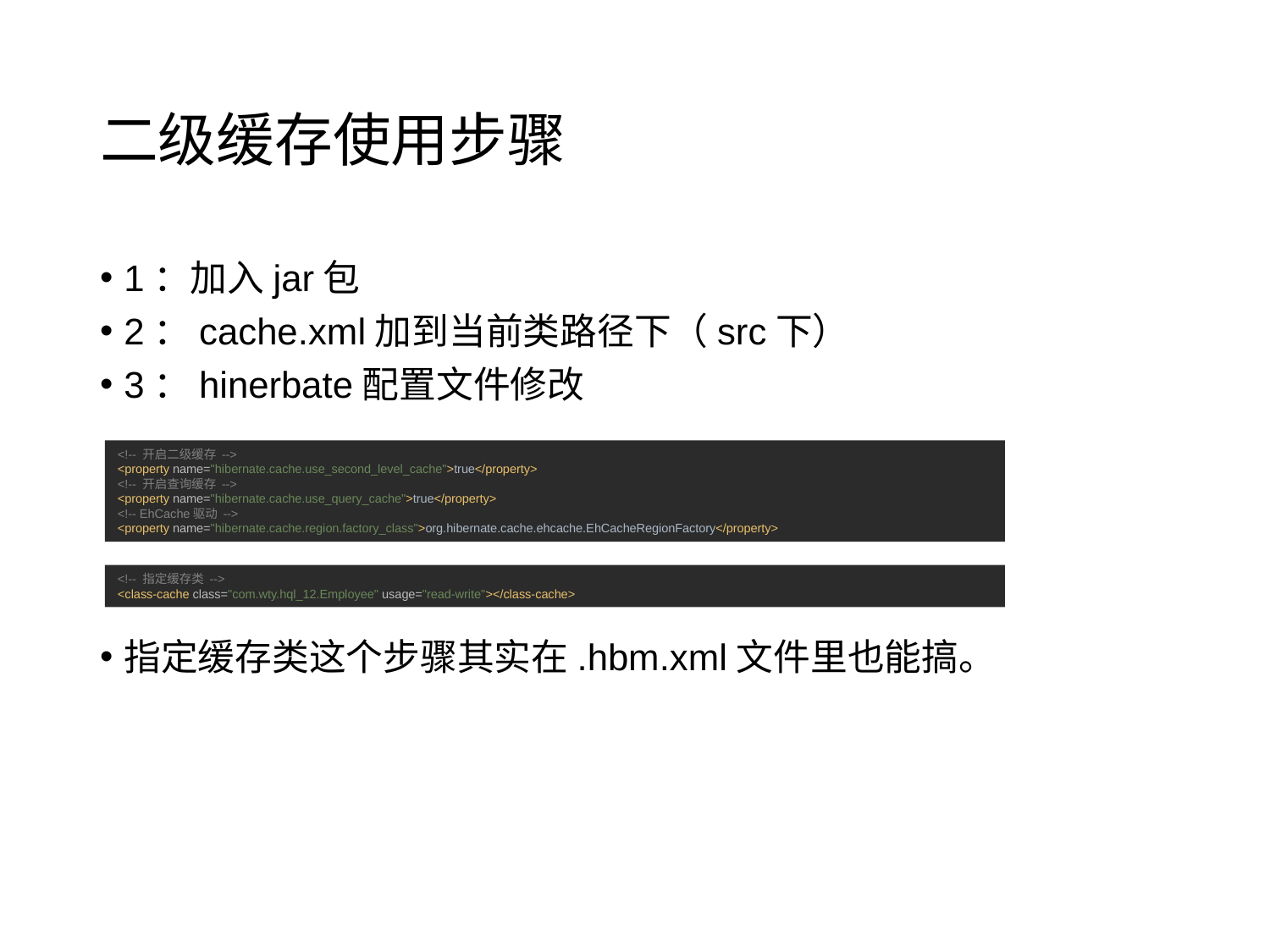

# 二级缓存使用步骤
1：加入jar包
2：cache.xml加到当前类路径下（src下）
3：hinerbate配置文件修改

指定缓存类这个步骤其实在.hbm.xml文件里也能搞。
<!-- 开启二级缓存 -->
<property name="hibernate.cache.use_second_level_cache">true</property>
<!-- 开启查询缓存 -->
<property name="hibernate.cache.use_query_cache">true</property>
<!-- EhCache驱动 -->
<property name="hibernate.cache.region.factory_class">org.hibernate.cache.ehcache.EhCacheRegionFactory</property>
<!-- 指定缓存类 -->
<class-cache class="com.wty.hql_12.Employee" usage="read-write"></class-cache>